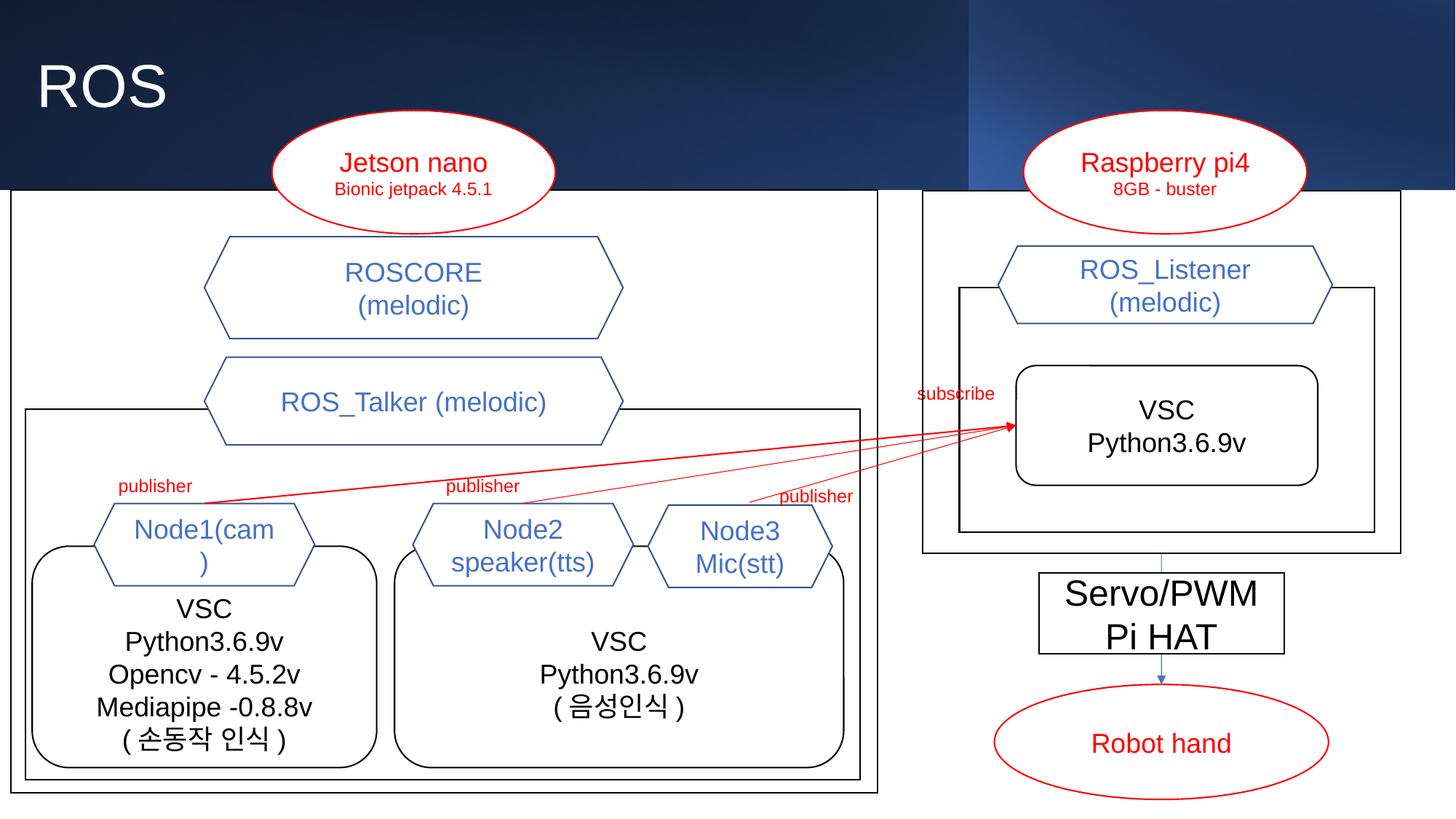

# ROS
Raspberry pi4
8GB - buster
Jetson nano
Bionic jetpack 4.5.1

ROSCORE
(melodic)
ROS_Listener
(melodic)

ROS_Talker (melodic)
VSC
Python3.6.9v
subscribe

publisher
publisher
publisher
Node2
speaker(tts)
Node1(cam)
Node3
Mic(stt)

VSC
Python3.6.9v
Opencv - 4.5.2v
Mediapipe -0.8.8v
(손동작 인식)

VSC
Python3.6.9v
(음성인식)
Servo/PWM
Pi HAT
Robot hand